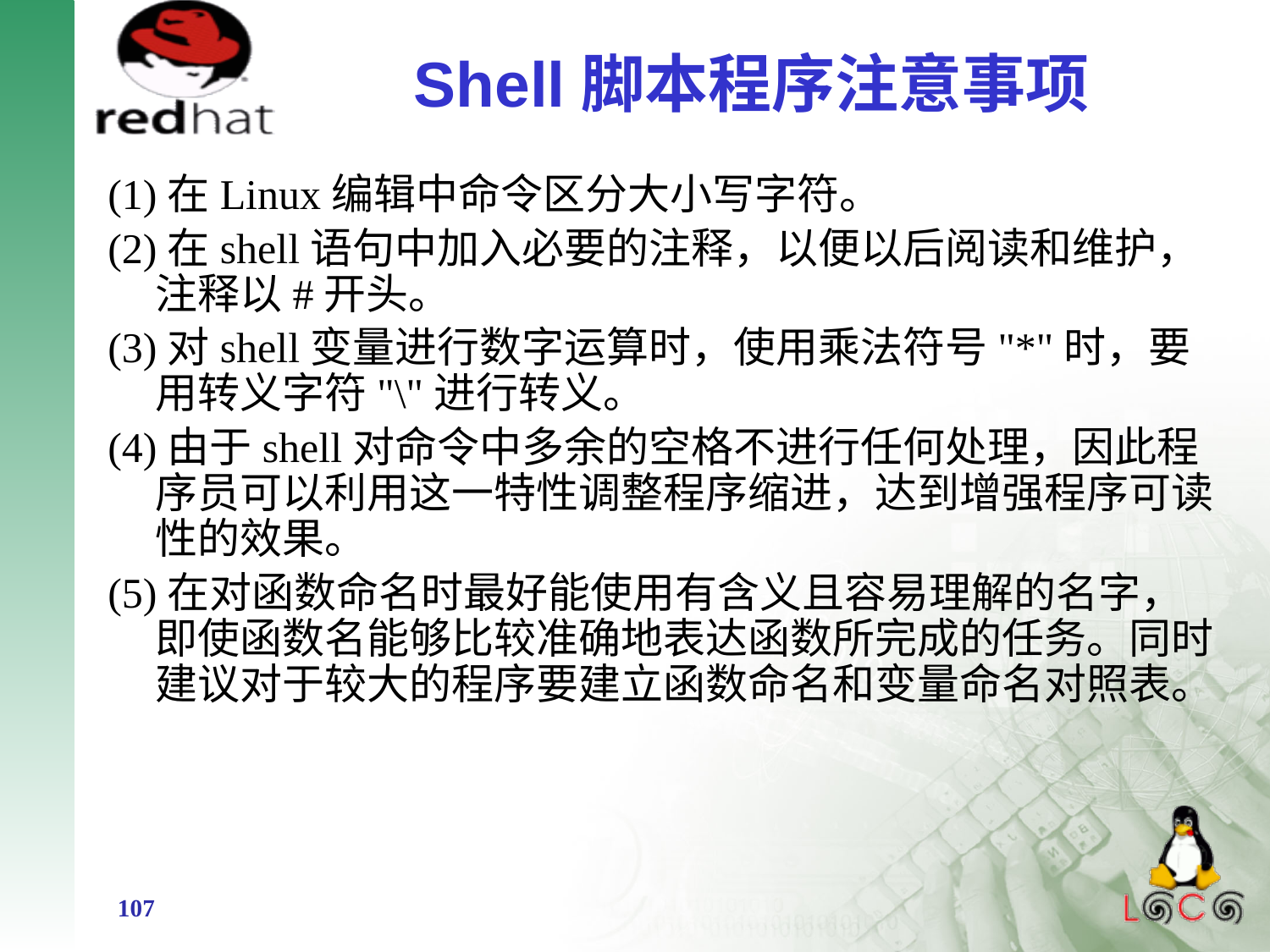

# Shell脚本程序注意事项
(1)在Linux编辑中命令区分大小写字符。
(2)在shell语句中加入必要的注释，以便以后阅读和维护，注释以#开头。
(3)对shell变量进行数字运算时，使用乘法符号"*"时，要用转义字符"\"进行转义。
(4)由于shell对命令中多余的空格不进行任何处理，因此程序员可以利用这一特性调整程序缩进，达到增强程序可读性的效果。
(5)在对函数命名时最好能使用有含义且容易理解的名字，即使函数名能够比较准确地表达函数所完成的任务。同时建议对于较大的程序要建立函数命名和变量命名对照表。
107